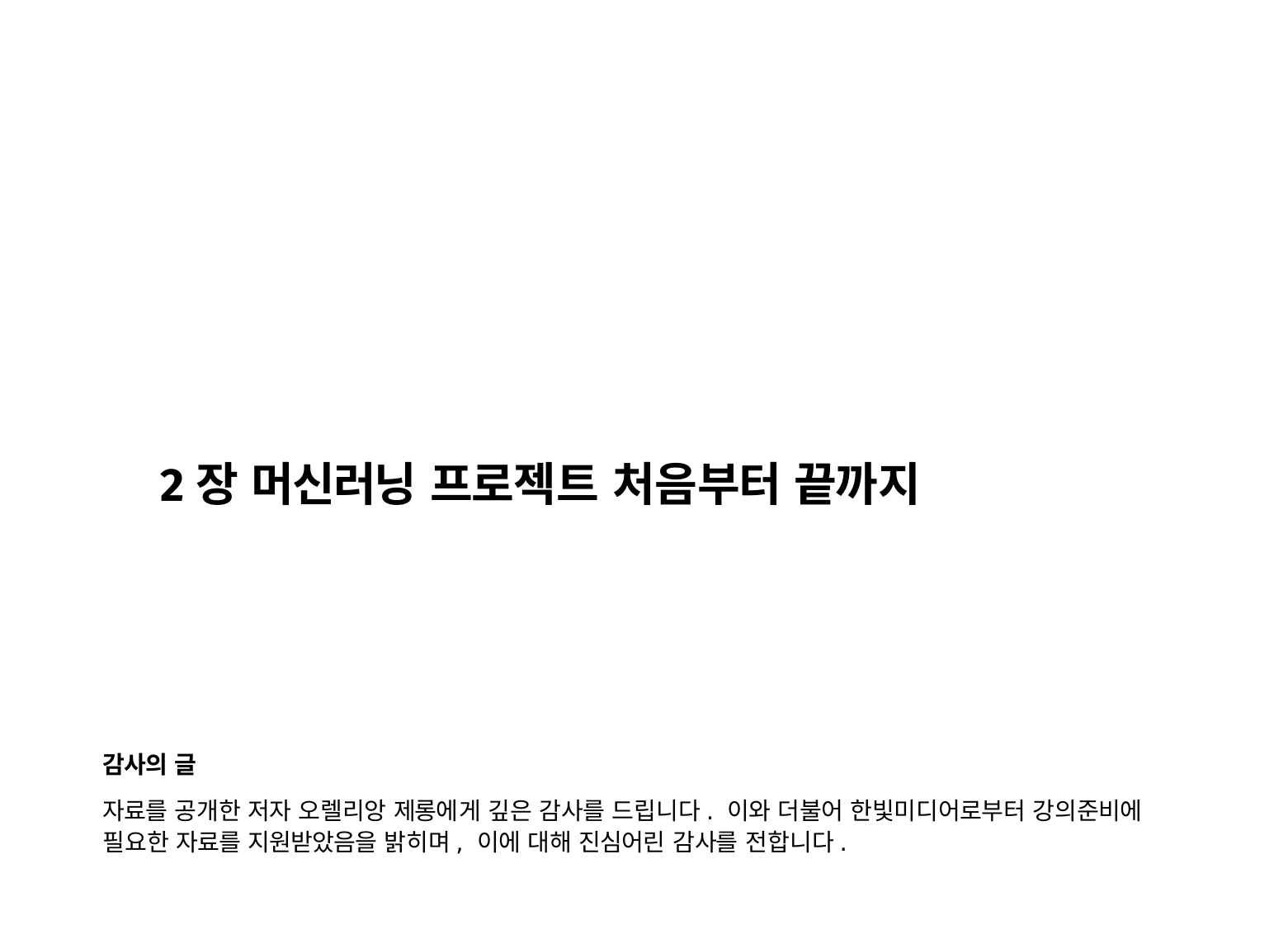

# 2장 머신러닝 프로젝트 처음부터 끝까지
감사의 글

자료를 공개한 저자 오렐리앙 제롱에게 깊은 감사를 드립니다. 이와 더불어 한빛미디어로부터 강의준비에  필요한 자료를 지원받았음을 밝히며, 이에 대해 진심어린 감사를 전합니다.
1